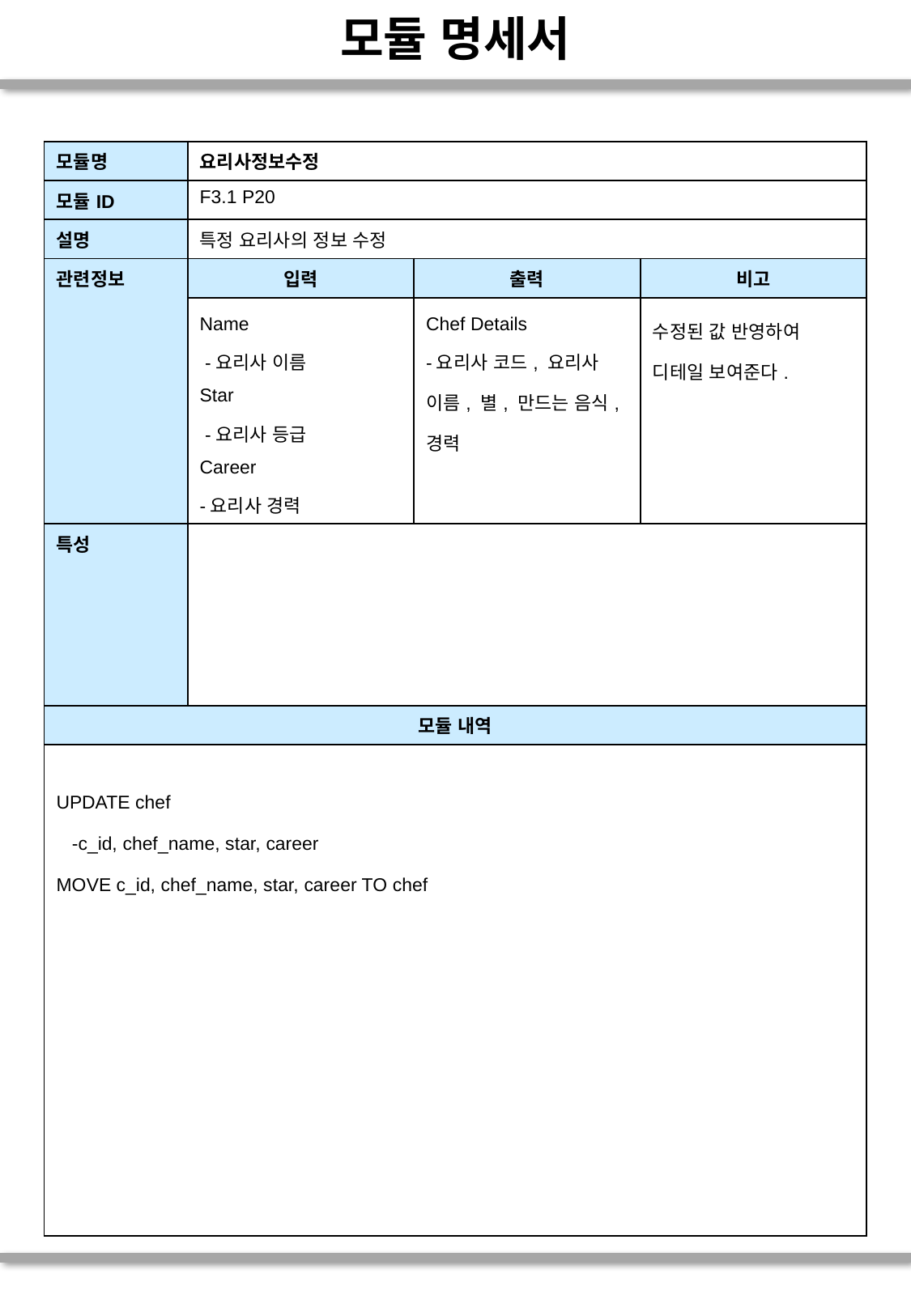

# 모듈 명세서
| 모듈명 | 요리사정보수정 |  |  |
| --- | --- | --- | --- |
| 모듈ID | F3.1 P20 |  |  |
| 설명 | 특정 요리사의 정보 수정 |  |  |
| 관련정보 | 입력 | 출력 | 비고 |
|  | Name -요리사 이름 Star -요리사 등급 Career -요리사 경력 | Chef Details -요리사 코드, 요리사 이름, 별, 만드는 음식, 경력 | 수정된 값 반영하여 디테일 보여준다. |
| 특성 |  |  |  |
| 모듈 내역 |  |  |  |
| UPDATE chef -c\_id, chef\_name, star, career MOVE c\_id, chef\_name, star, career TO chef |  |  |  |